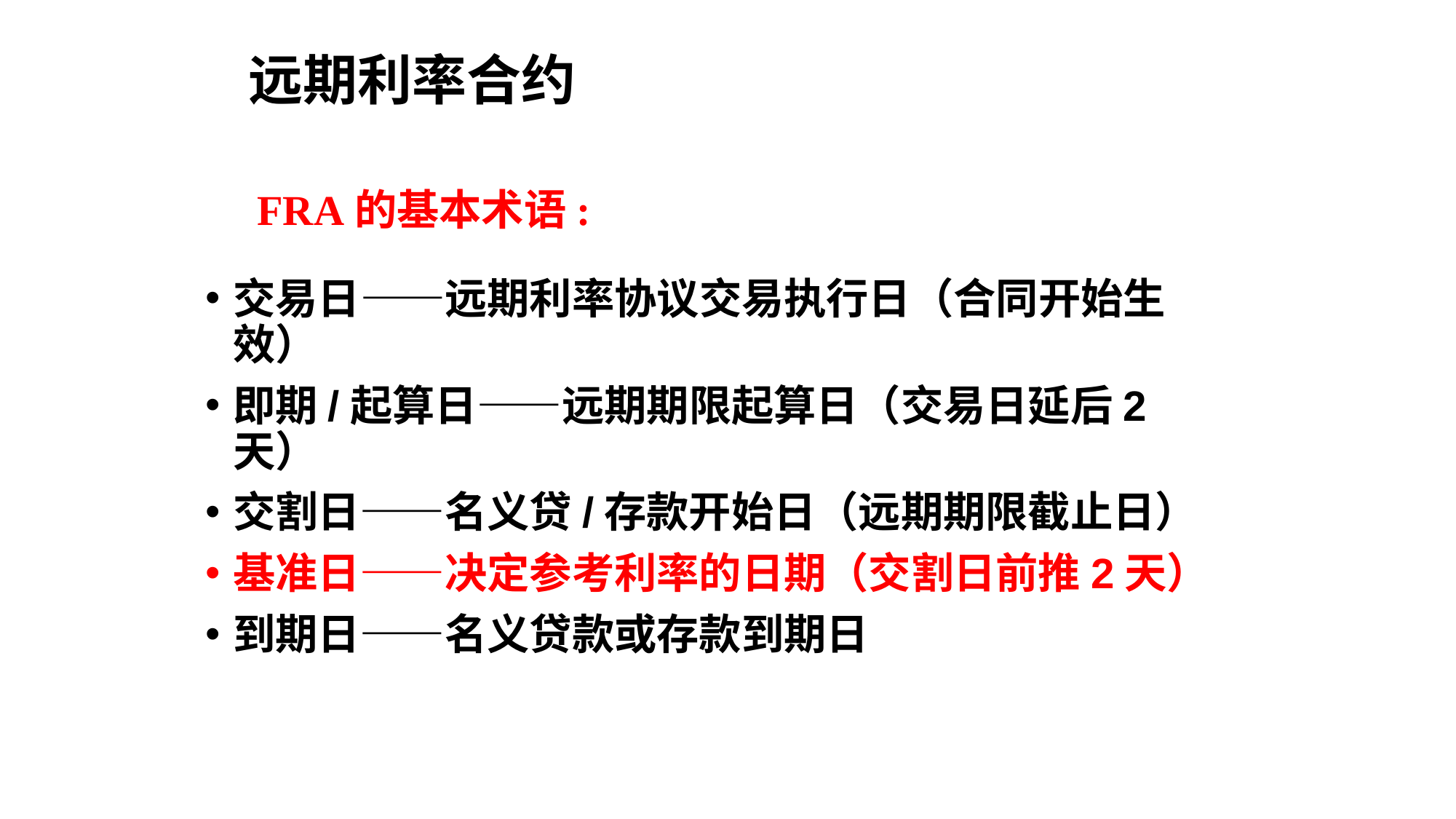

远期利率合约
# FRA的基本术语:
交易日——远期利率协议交易执行日（合同开始生效）
即期/起算日——远期期限起算日（交易日延后2天）
交割日——名义贷/存款开始日（远期期限截止日）
基准日——决定参考利率的日期（交割日前推2天）
到期日——名义贷款或存款到期日